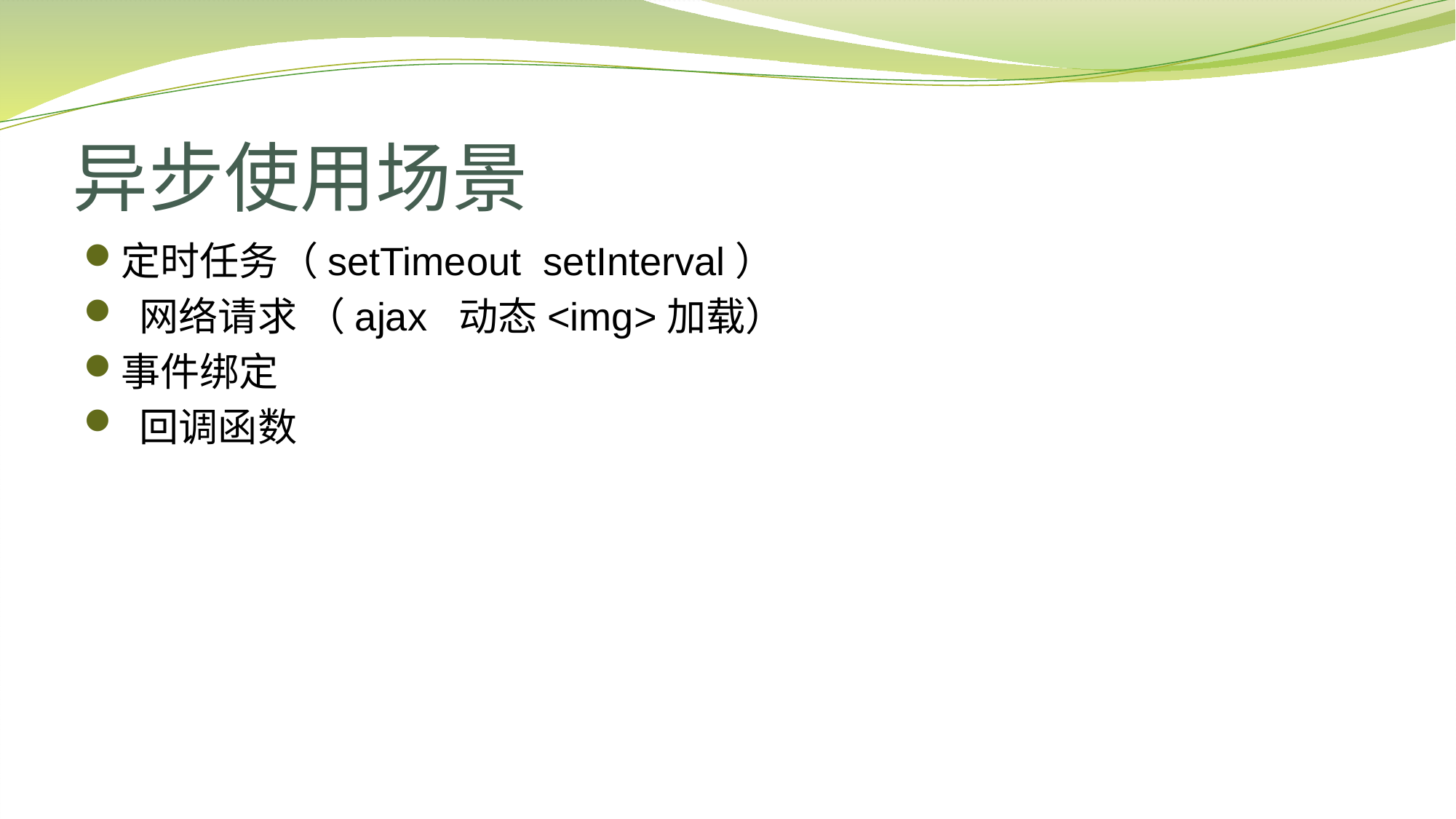

# 异步使用场景
定时任务（setTimeout  setInterval）
 网络请求 （ajax  动态<img>加载）
事件绑定
 回调函数